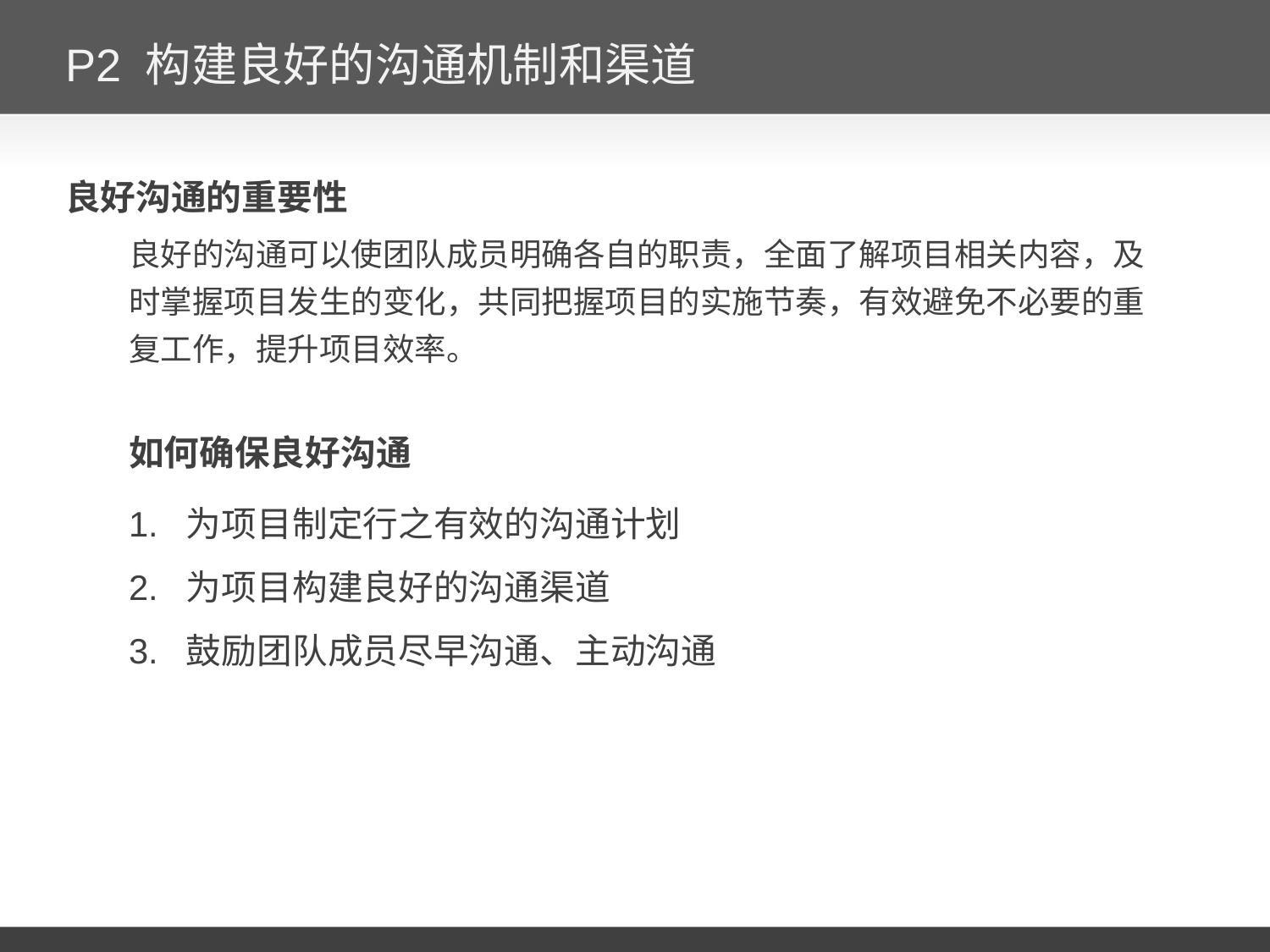

# P2 构建良好的沟通机制和渠道
良好沟通的重要性
良好的沟通可以使团队成员明确各自的职责，全面了解项目相关内容，及时掌握项目发生的变化，共同把握项目的实施节奏，有效避免不必要的重复工作，提升项目效率。
如何确保良好沟通
1.  为项目制定行之有效的沟通计划
2.  为项目构建良好的沟通渠道
3.  鼓励团队成员尽早沟通、主动沟通